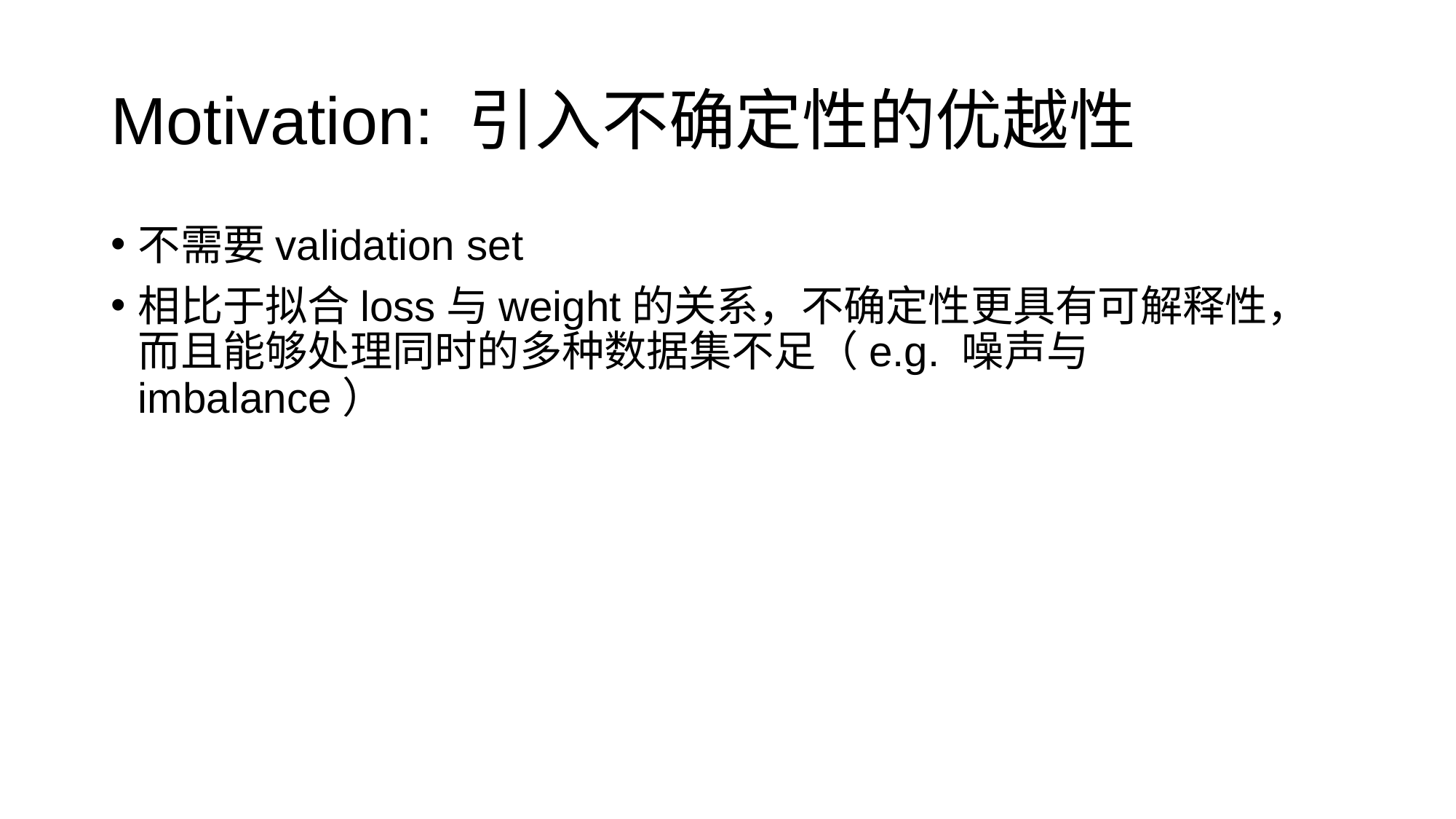

# Motivation: 引入不确定性的优越性
不需要validation set
相比于拟合loss与weight的关系，不确定性更具有可解释性，而且能够处理同时的多种数据集不足（e.g. 噪声与imbalance）